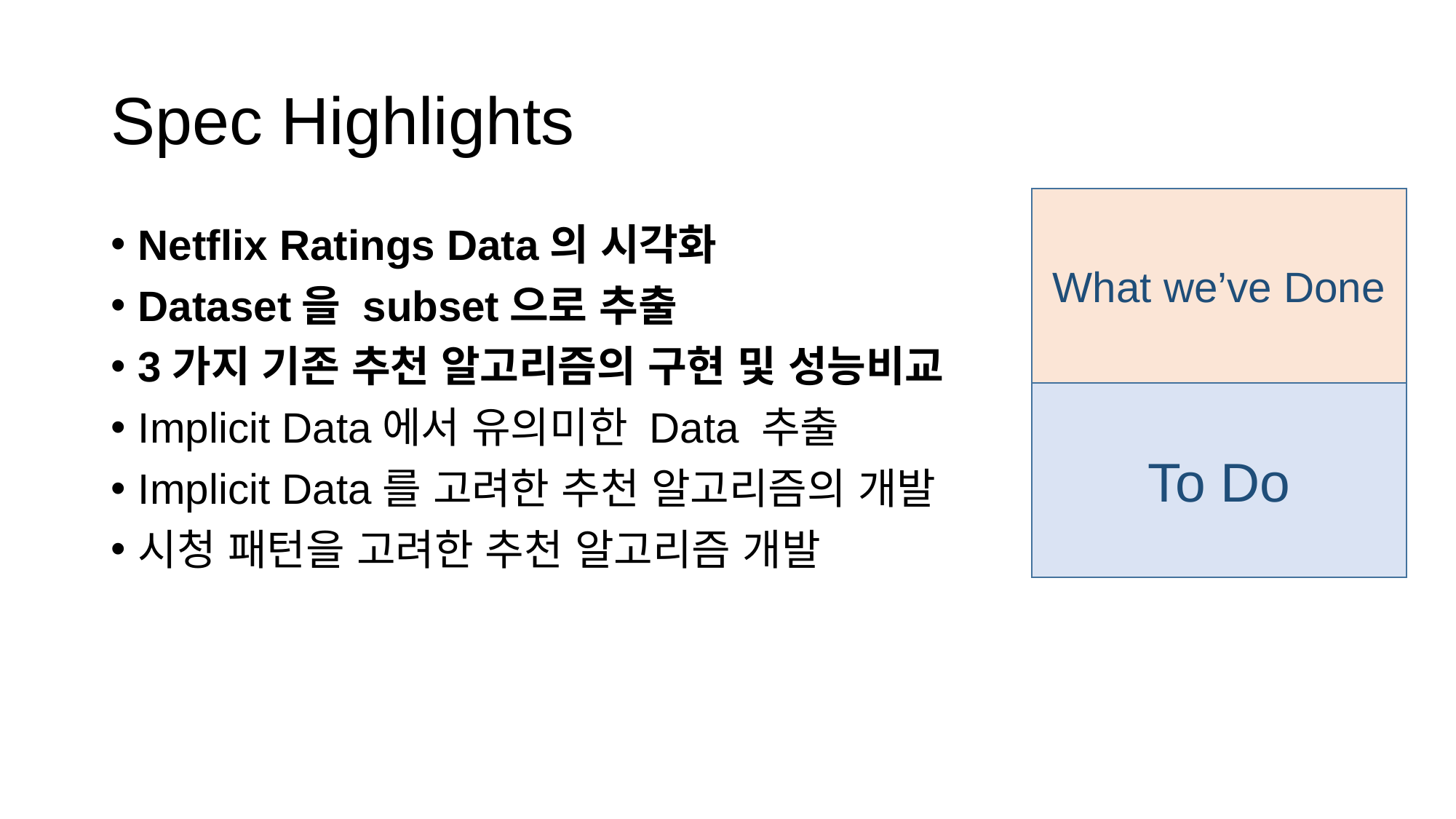

# Spec Highlights
What we’ve Done
Netflix Ratings Data의 시각화
Dataset을 subset으로 추출
3가지 기존 추천 알고리즘의 구현 및 성능비교
Implicit Data에서 유의미한 Data 추출
Implicit Data를 고려한 추천 알고리즘의 개발
시청 패턴을 고려한 추천 알고리즘 개발
To Do